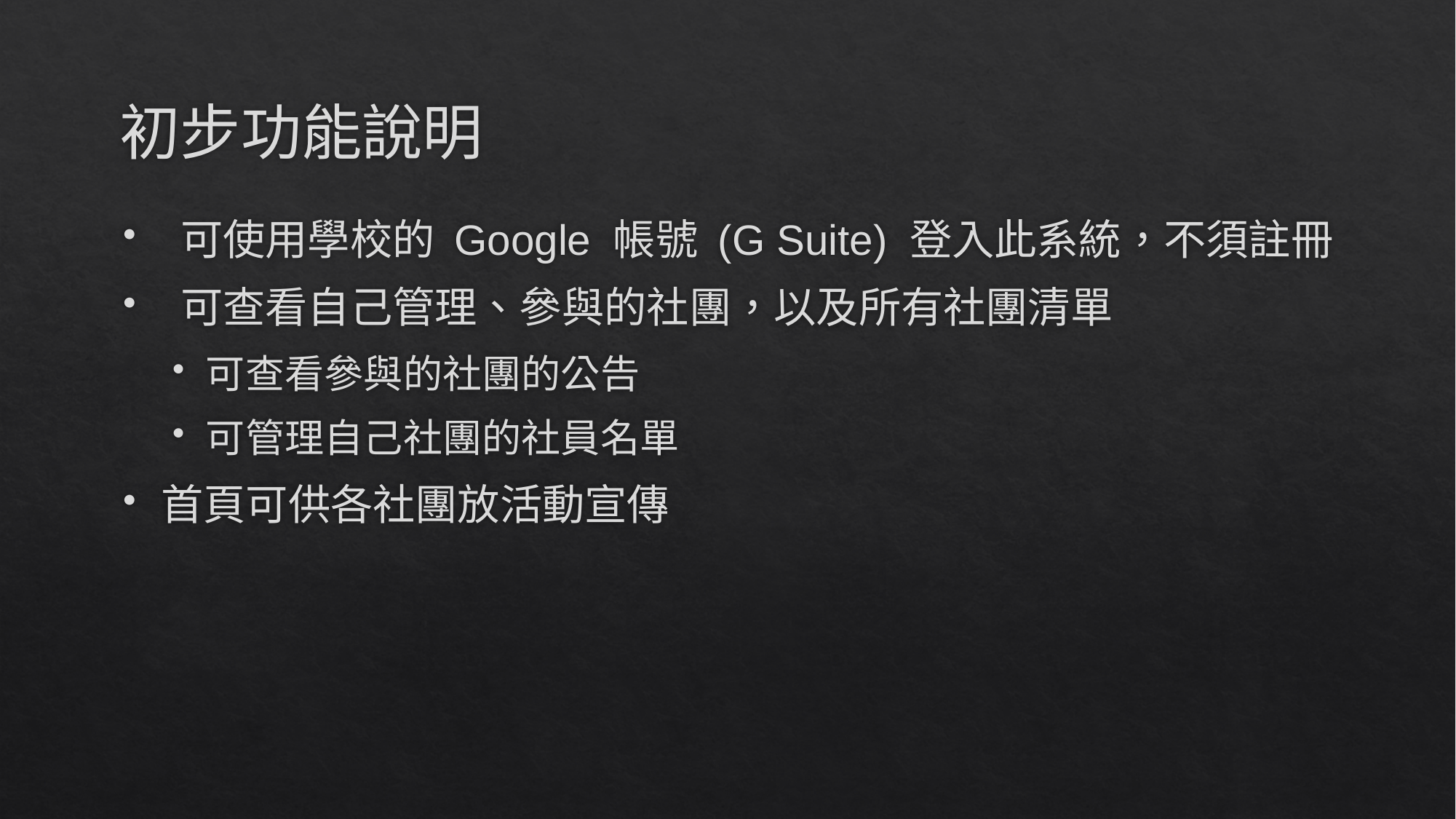

# 初步功能說明
 可使用學校的 Google 帳號 (G Suite) 登入此系統，不須註冊
 可查看自己管理、參與的社團，以及所有社團清單
可查看參與的社團的公告
可管理自己社團的社員名單
首頁可供各社團放活動宣傳